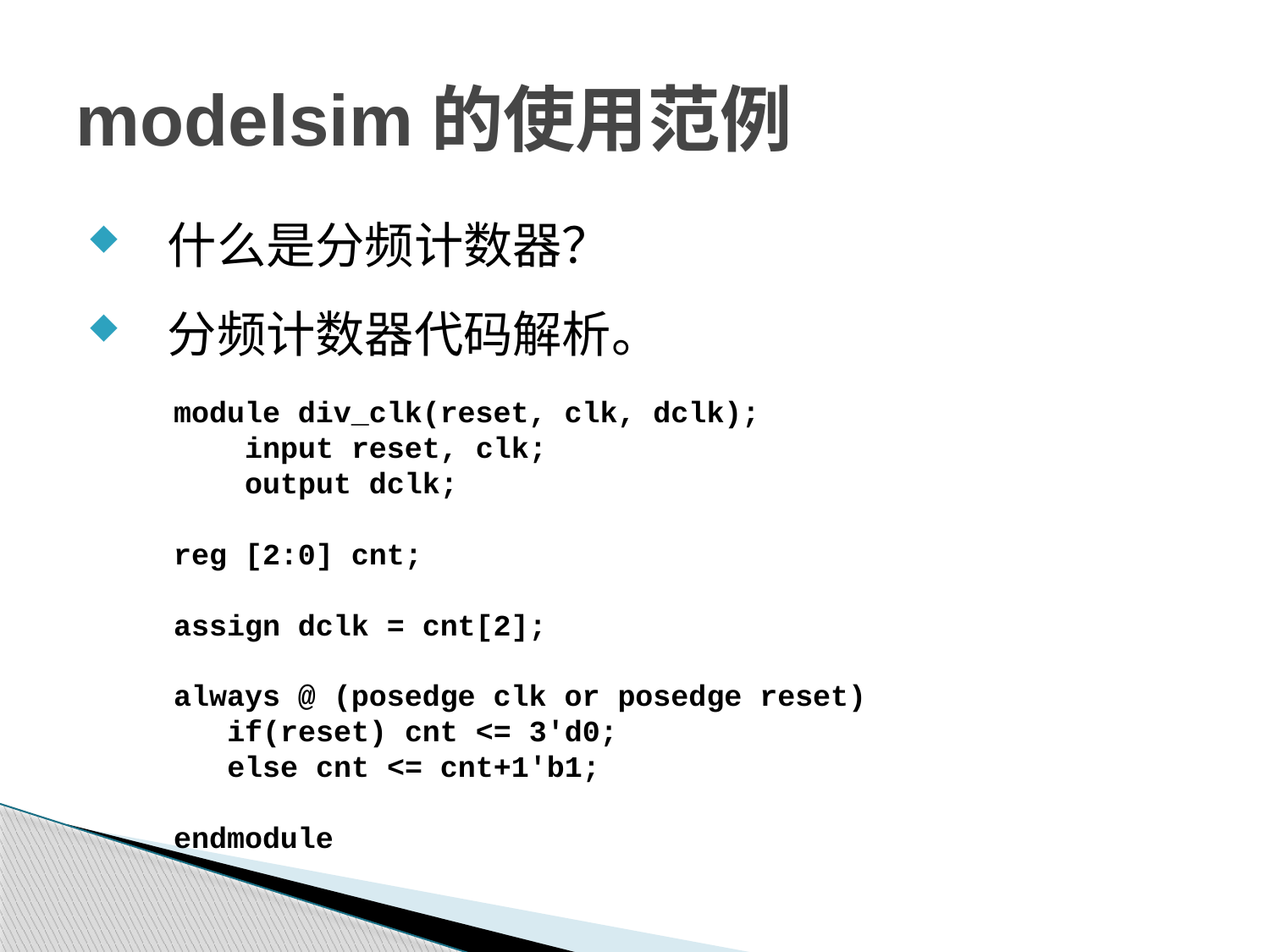

# modelsim的使用范例
   什么是分频计数器？
   分频计数器代码解析。
module div_clk(reset, clk, dclk);
    input reset, clk;
    output dclk;

reg [2:0] cnt;

assign dclk = cnt[2];

always @ (posedge clk or posedge reset)
   if(reset) cnt <= 3'd0;
   else cnt <= cnt+1'b1;

endmodule